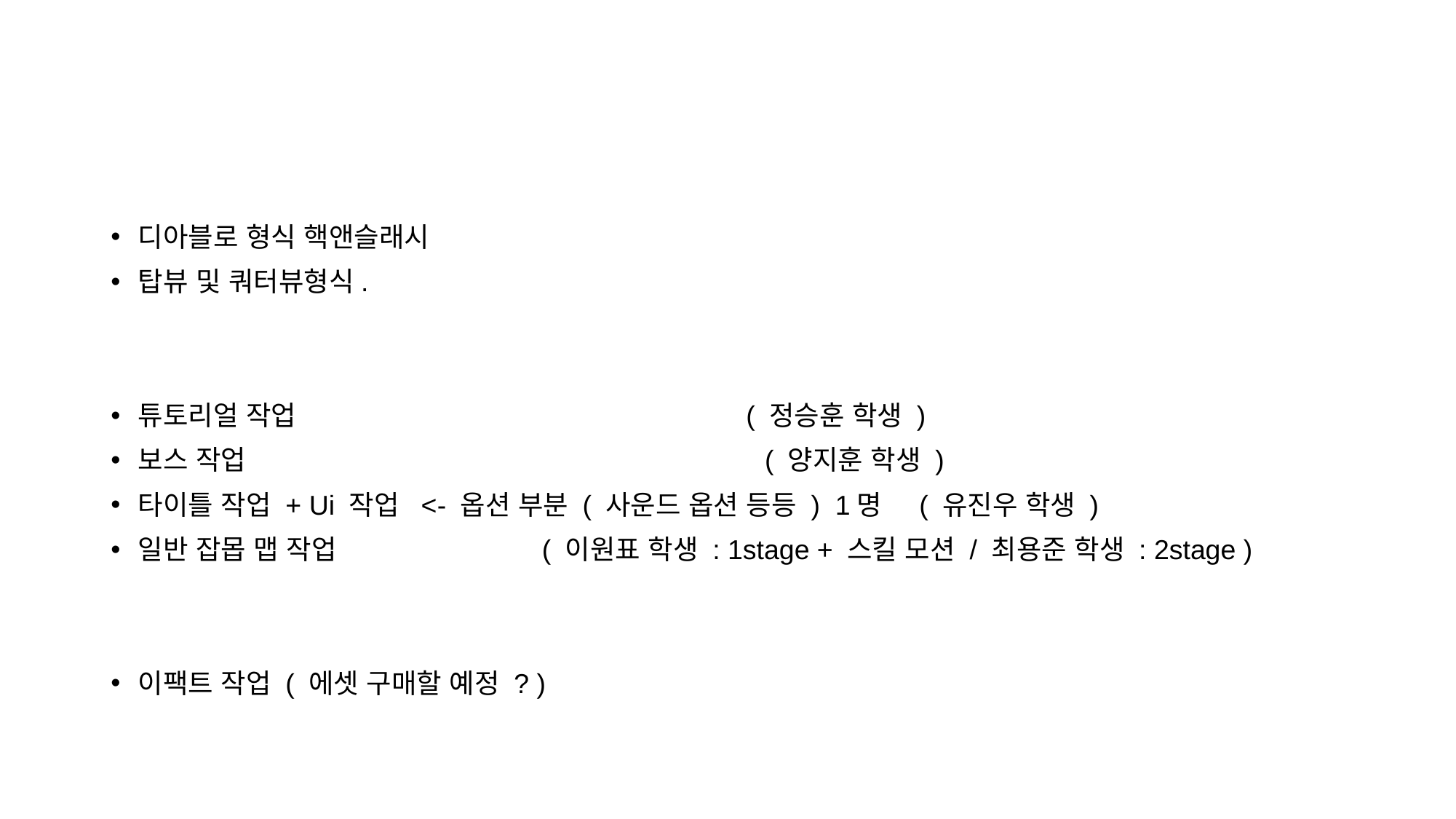

#
디아블로 형식 핵앤슬래시
탑뷰 및 쿼터뷰형식.

튜토리얼 작업                                                          ( 정승훈 학생 )
보스 작업                                                                   ( 양지훈 학생 )
타이틀 작업 + Ui 작업  <- 옵션 부분 ( 사운드 옵션 등등 )  1명    ( 유진우 학생 )
일반 잡몹 맵 작업                          ( 이원표 학생 : 1stage + 스킬 모션 / 최용준 학생 : 2stage )

이팩트 작업 ( 에셋 구매할 예정 ? )